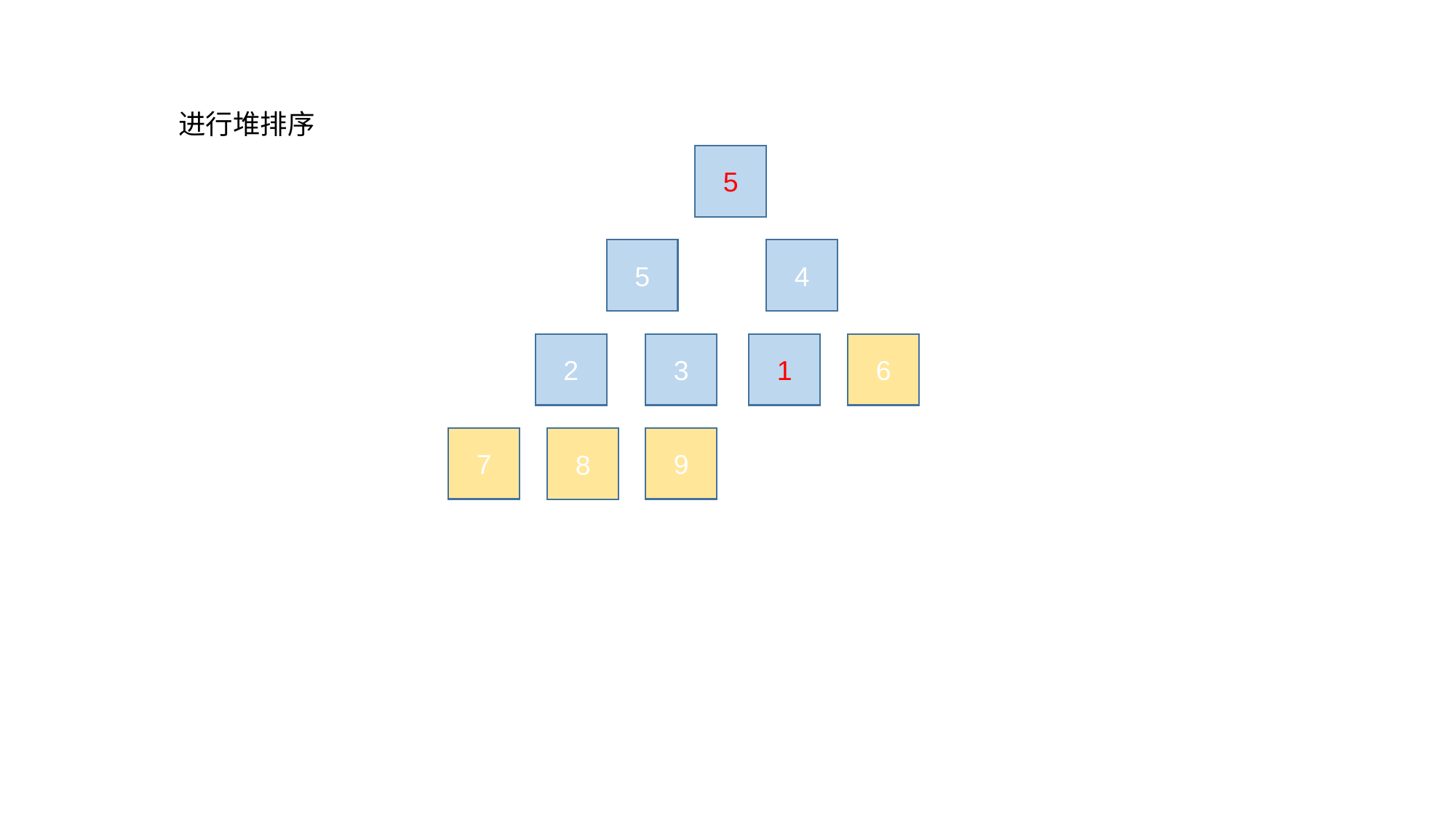

进行堆排序
5
5
4
2
3
1
6
7
9
8